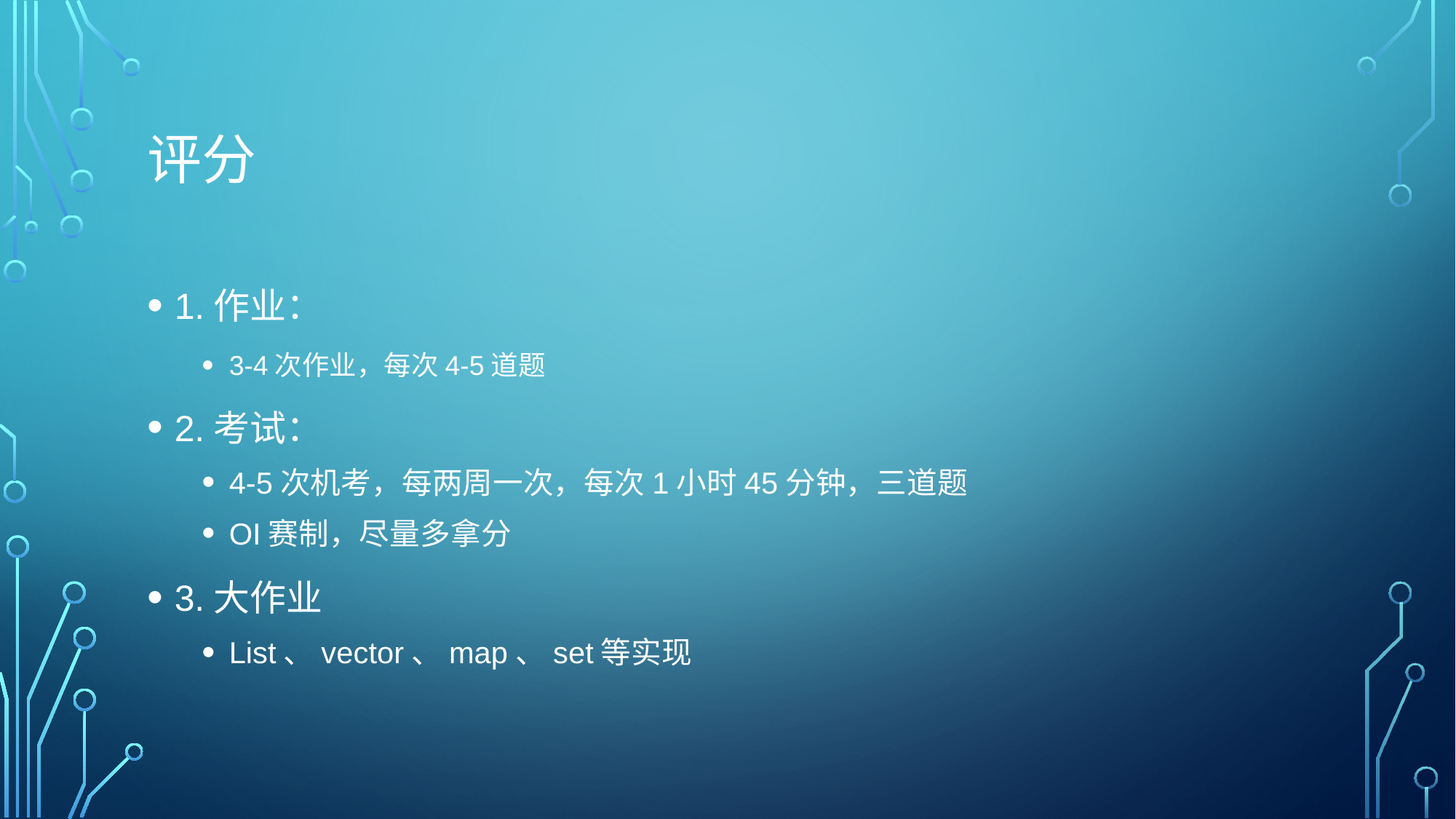

# 评分
1.作业：
3-4次作业，每次4-5道题
2.考试：
4-5次机考，每两周一次，每次1小时45分钟，三道题
OI赛制，尽量多拿分
3.大作业
List、vector、map、set等实现